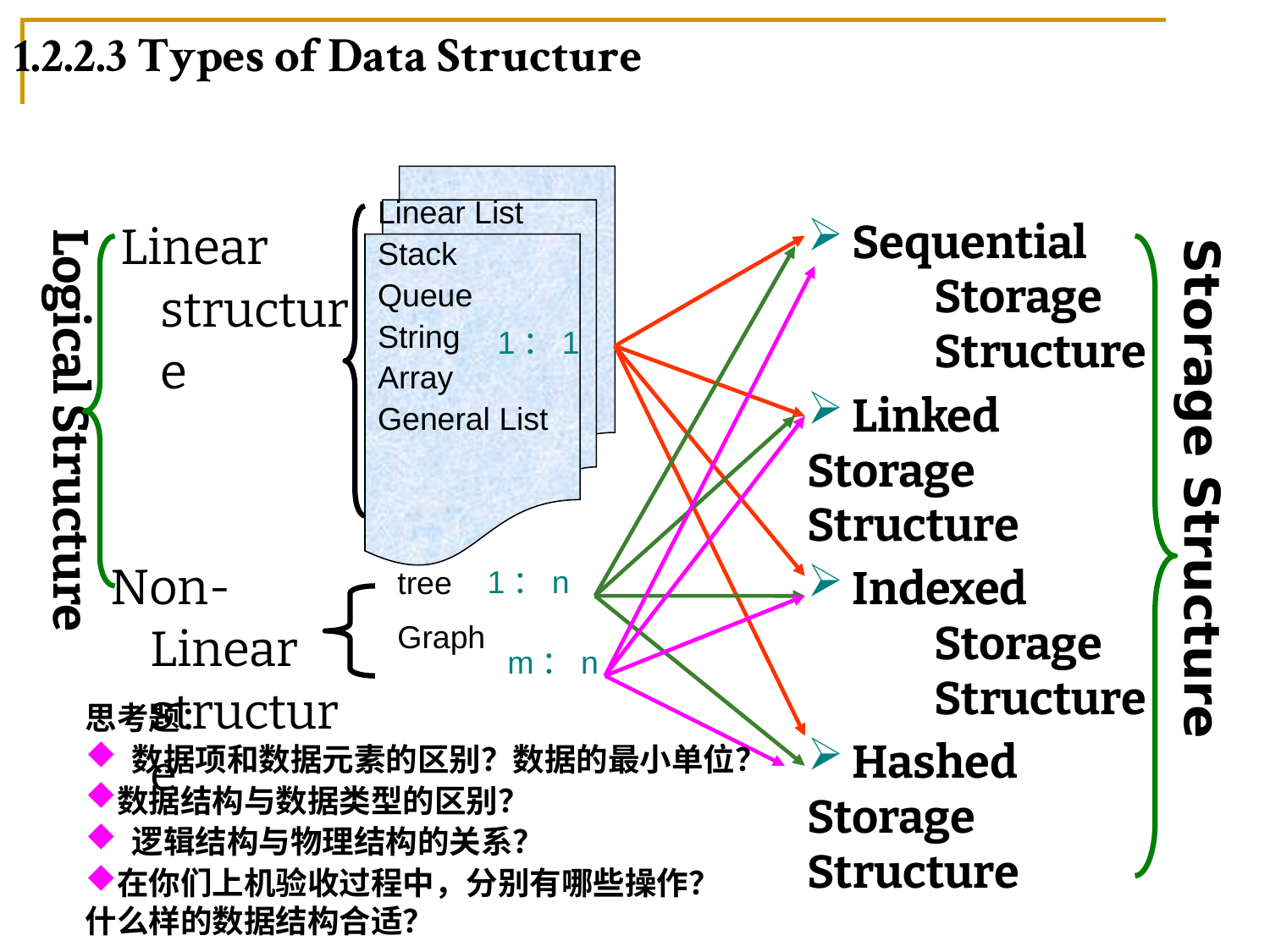

# 1.2.2.3 Types of Data Structure

Linear List
Stack
Queue
String
Array
General List
Linear structure

 Sequential  	Storage 	Structure
Logical Structure
Storage Structure

1：1
 Linked     	Storage 	Structure
Non-Linear structure
 Indexed     	Storage 	Structure
1：n
tree
Graph

m：n
思考题：
 数据项和数据元素的区别？数据的最小单位？
数据结构与数据类型的区别？
 逻辑结构与物理结构的关系？
在你们上机验收过程中，分别有哪些操作？什么样的数据结构合适？
 Hashed     	Storage 	Structure